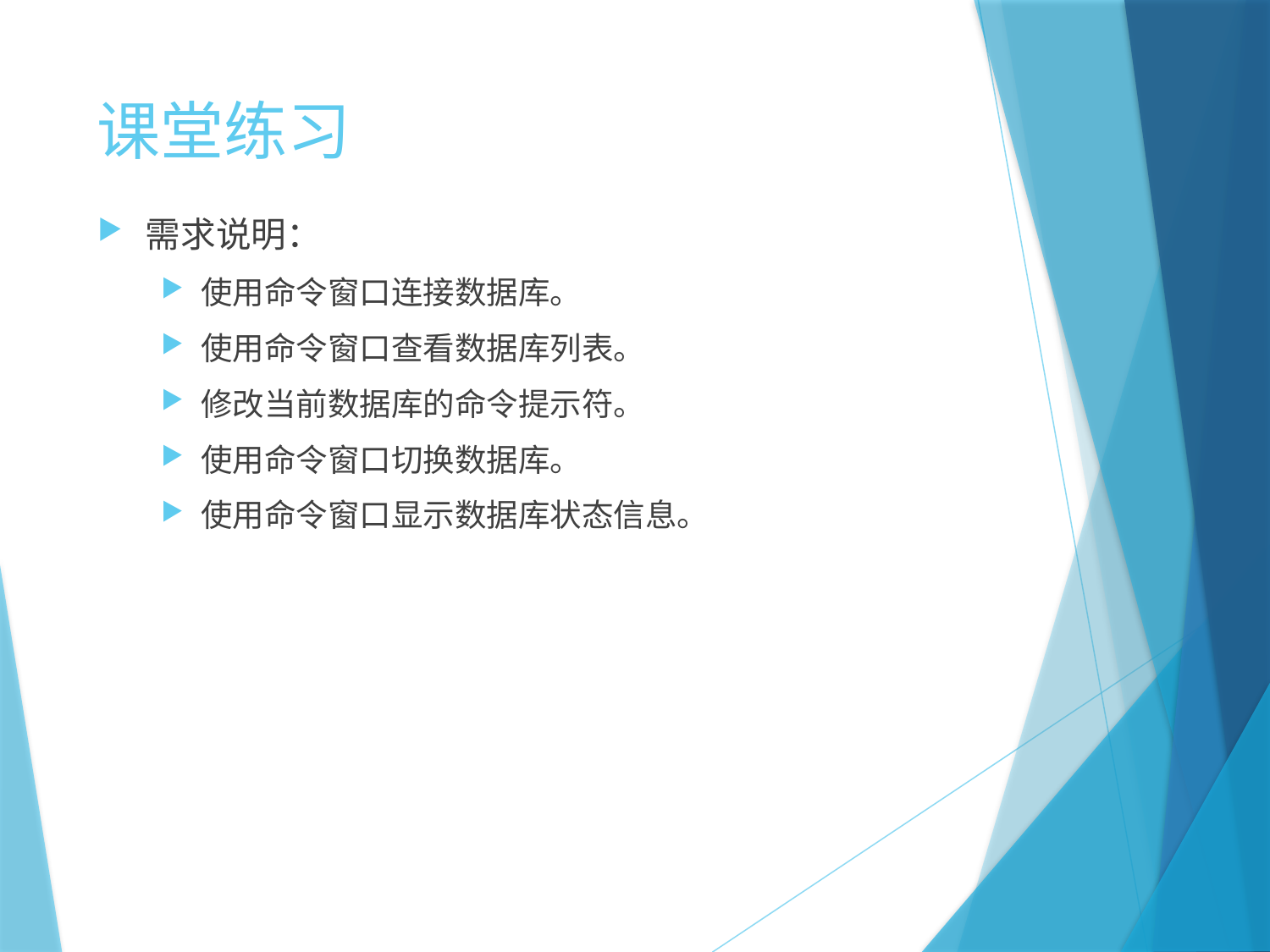

# 课堂练习
需求说明：
使用命令窗口连接数据库。
使用命令窗口查看数据库列表。
修改当前数据库的命令提示符。
使用命令窗口切换数据库。
使用命令窗口显示数据库状态信息。